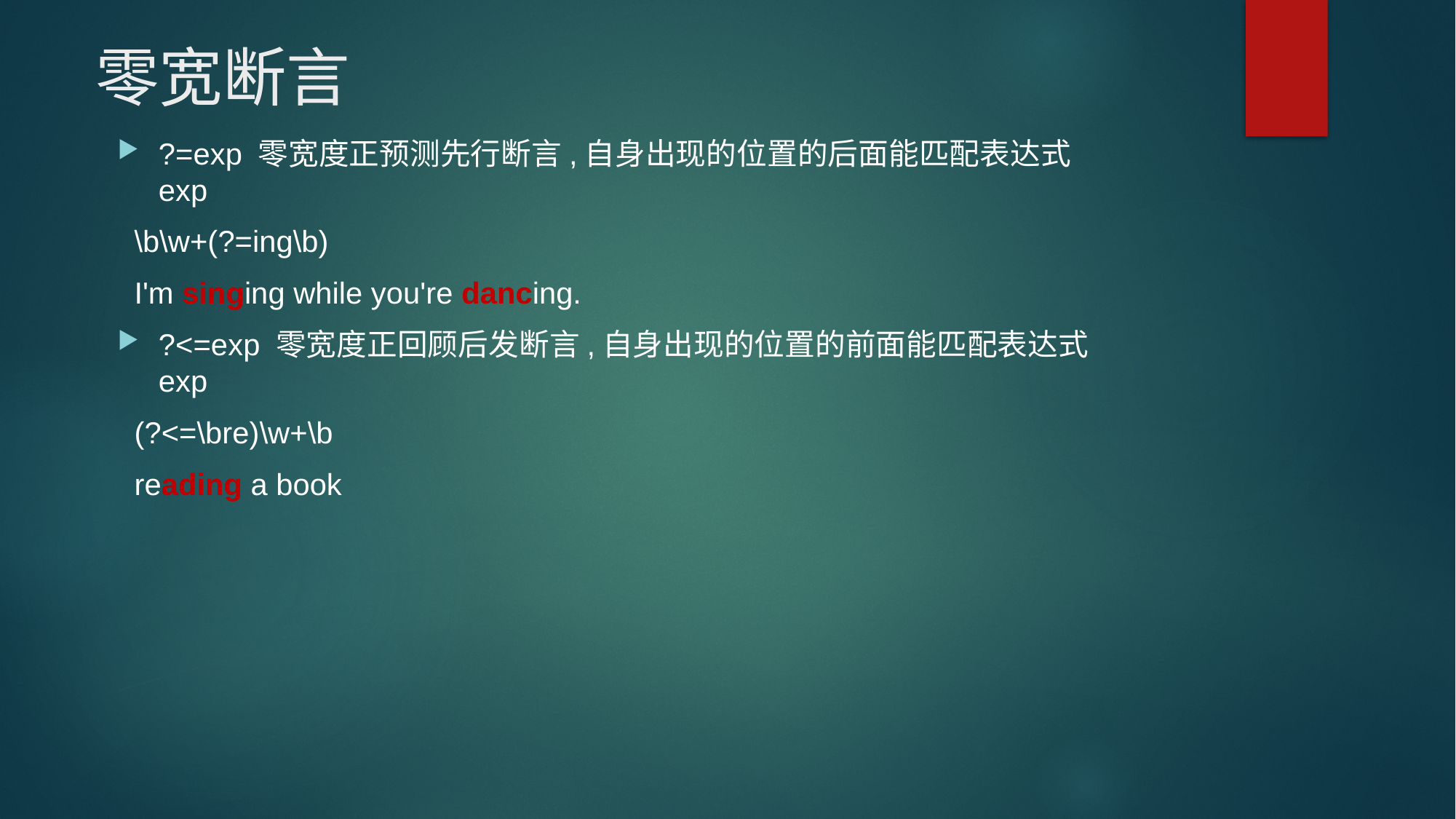

# 零宽断言
?=exp 零宽度正预测先行断言,自身出现的位置的后面能匹配表达式exp
  \b\w+(?=ing\b)
  I'm singing while you're dancing.
?<=exp 零宽度正回顾后发断言,自身出现的位置的前面能匹配表达式exp
  (?<=\bre)\w+\b
  reading a book